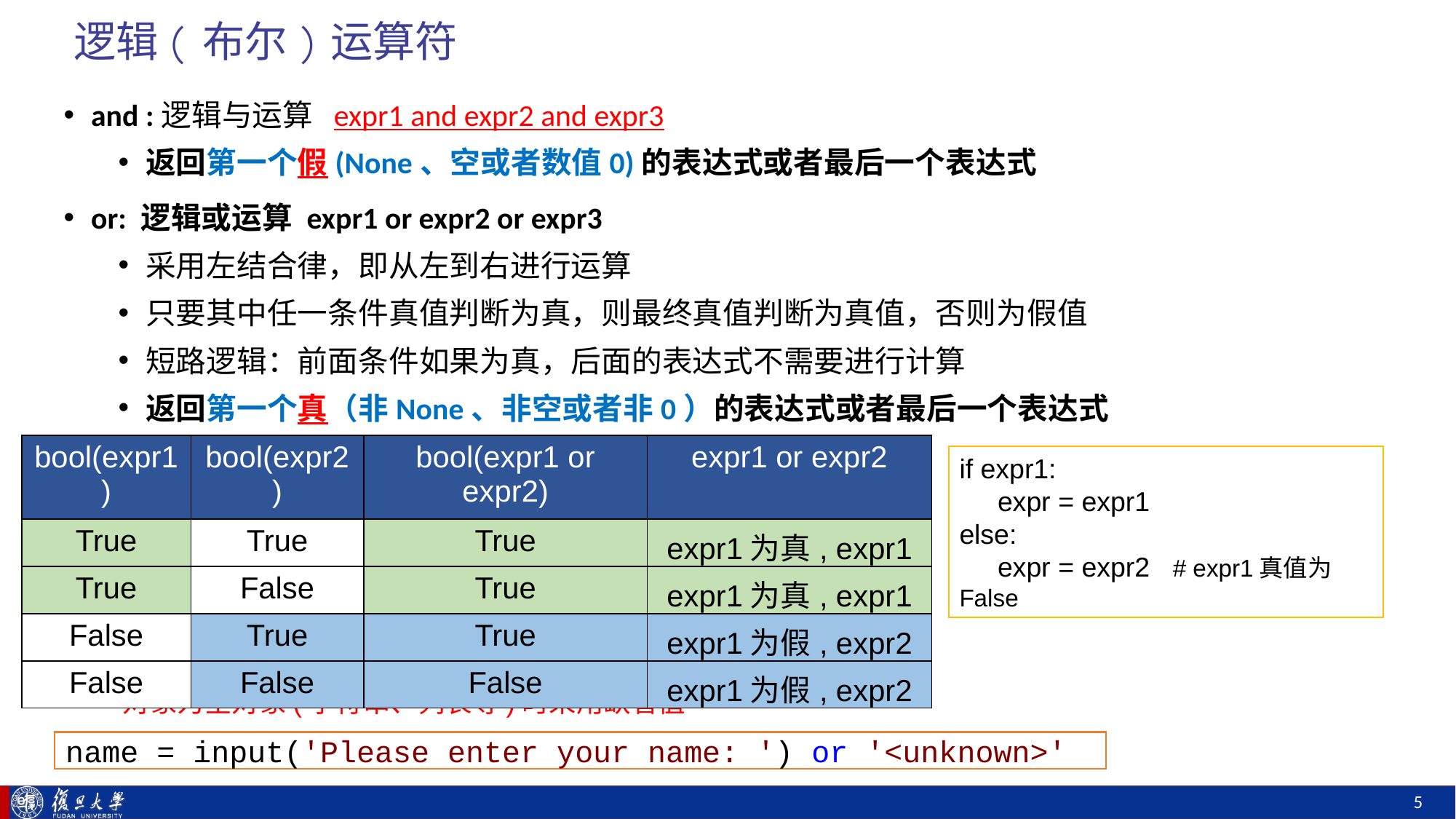

# 逻辑(布尔)运算符
and :逻辑与运算  expr1 and expr2 and expr3
返回第一个假(None、空或者数值0)的表达式或者最后一个表达式
or: 逻辑或运算 expr1 or expr2 or expr3
采用左结合律，即从左到右进行运算
只要其中任一条件真值判断为真，则最终真值判断为真值，否则为假值
短路逻辑：前面条件如果为真，后面的表达式不需要进行计算
返回第一个真（非None、非空或者非0）的表达式或者最后一个表达式

| bool(expr1) | bool(expr2) | bool(expr1 or expr2) | expr1 or expr2 |
| --- | --- | --- | --- |
| True | True | True | expr1为真, expr1 |
| True | False | True | expr1为真, expr1 |
| False | True | True | expr1为假, expr2 |
| False | False | False | expr1为假, expr2 |
if expr1:
     expr = expr1
else:
     expr = expr2   # expr1真值为False
对象为空对象(字符串、列表等)时采用缺省值
name = input('Please enter your name: ') or '<unknown>'